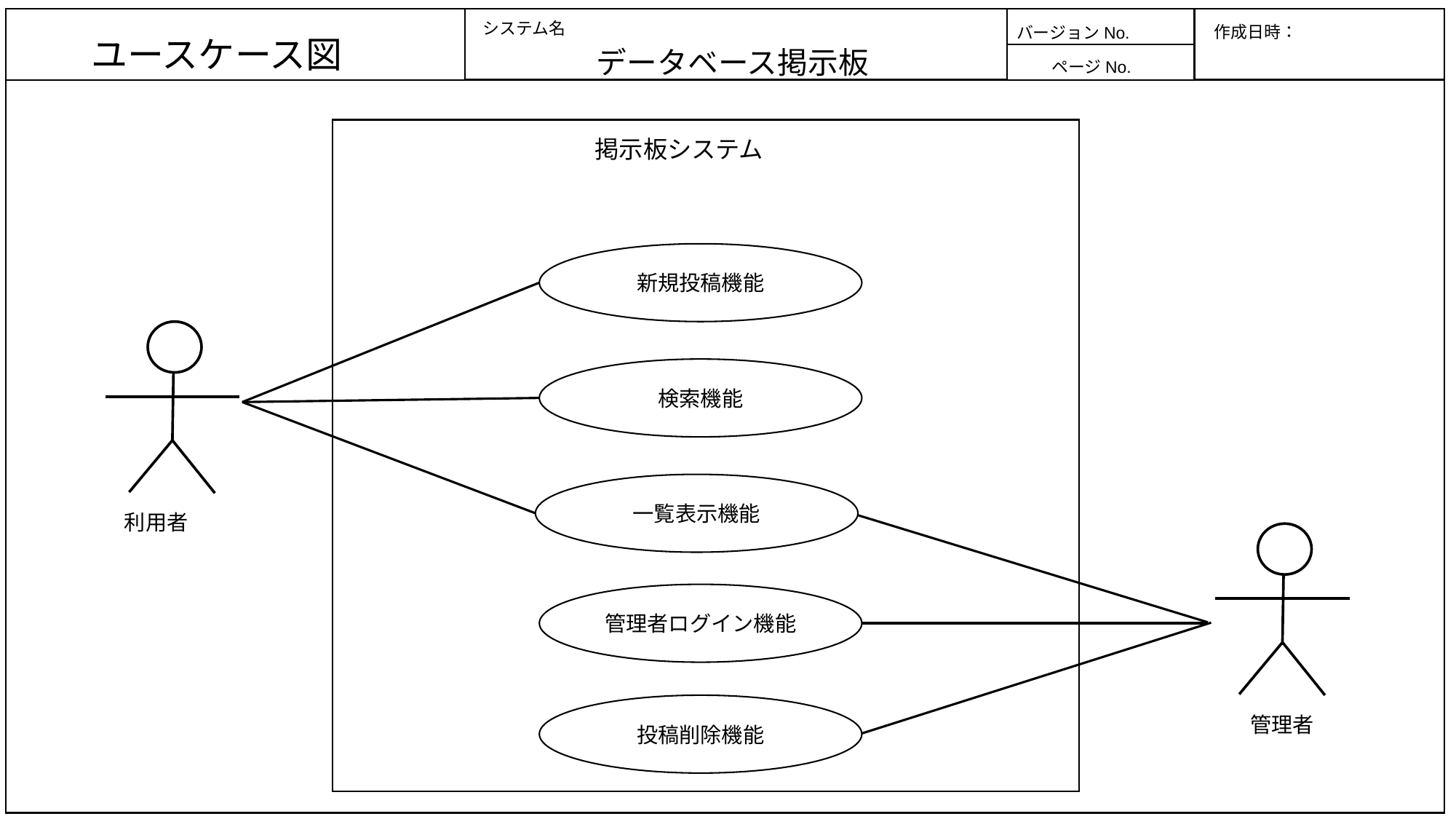

システム名
作成日時：
バージョンNo.
ユースケース図
データベース掲示板
ページNo.

掲示板システム
新規投稿機能

検索機能
一覧表示機能
利用者

管理者ログイン機能
投稿削除機能
管理者